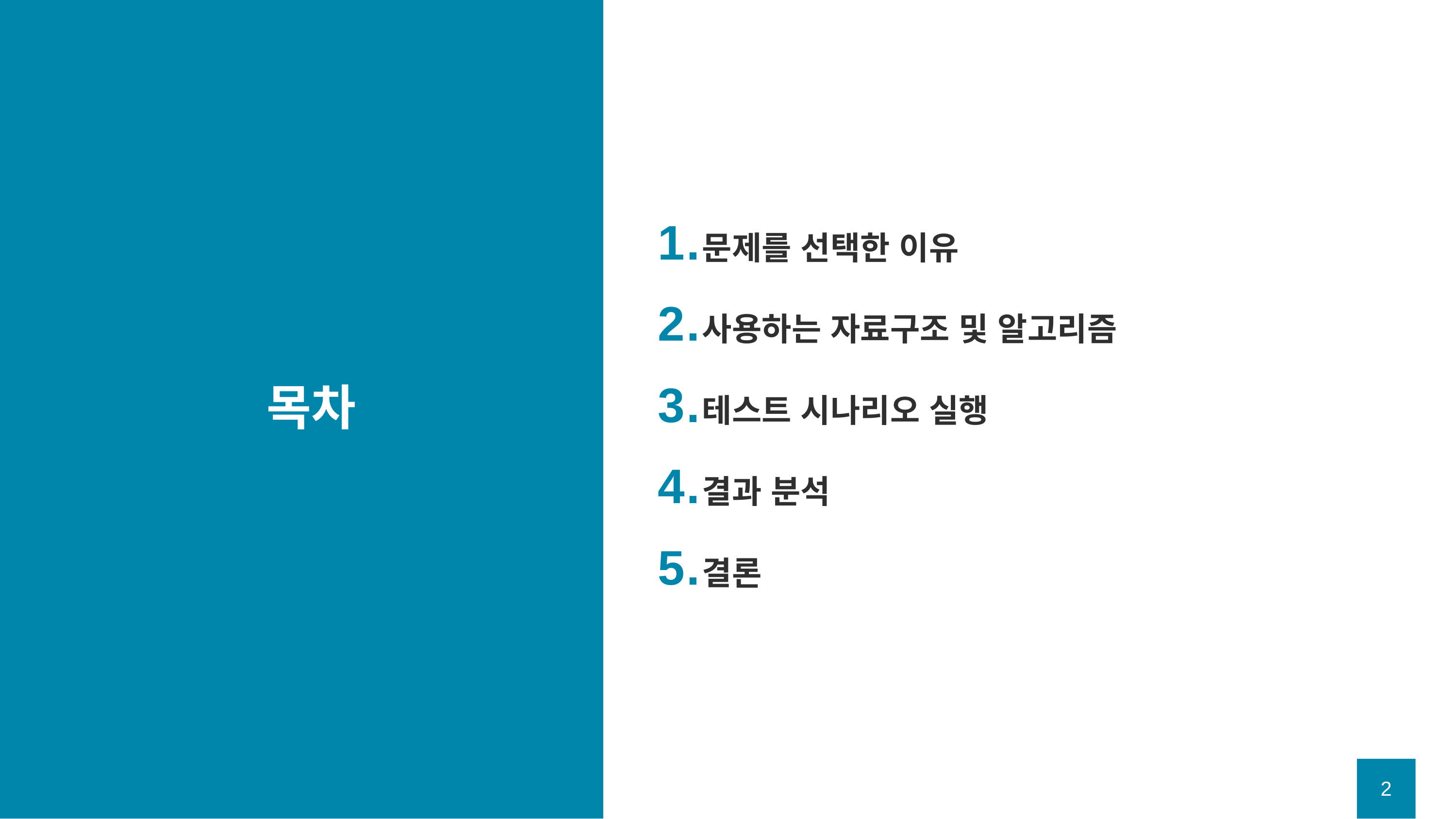

문제를 선택한 이유
사용하는 자료구조 및 알고리즘
테스트 시나리오 실행
결과 분석
결론
# 목차
2